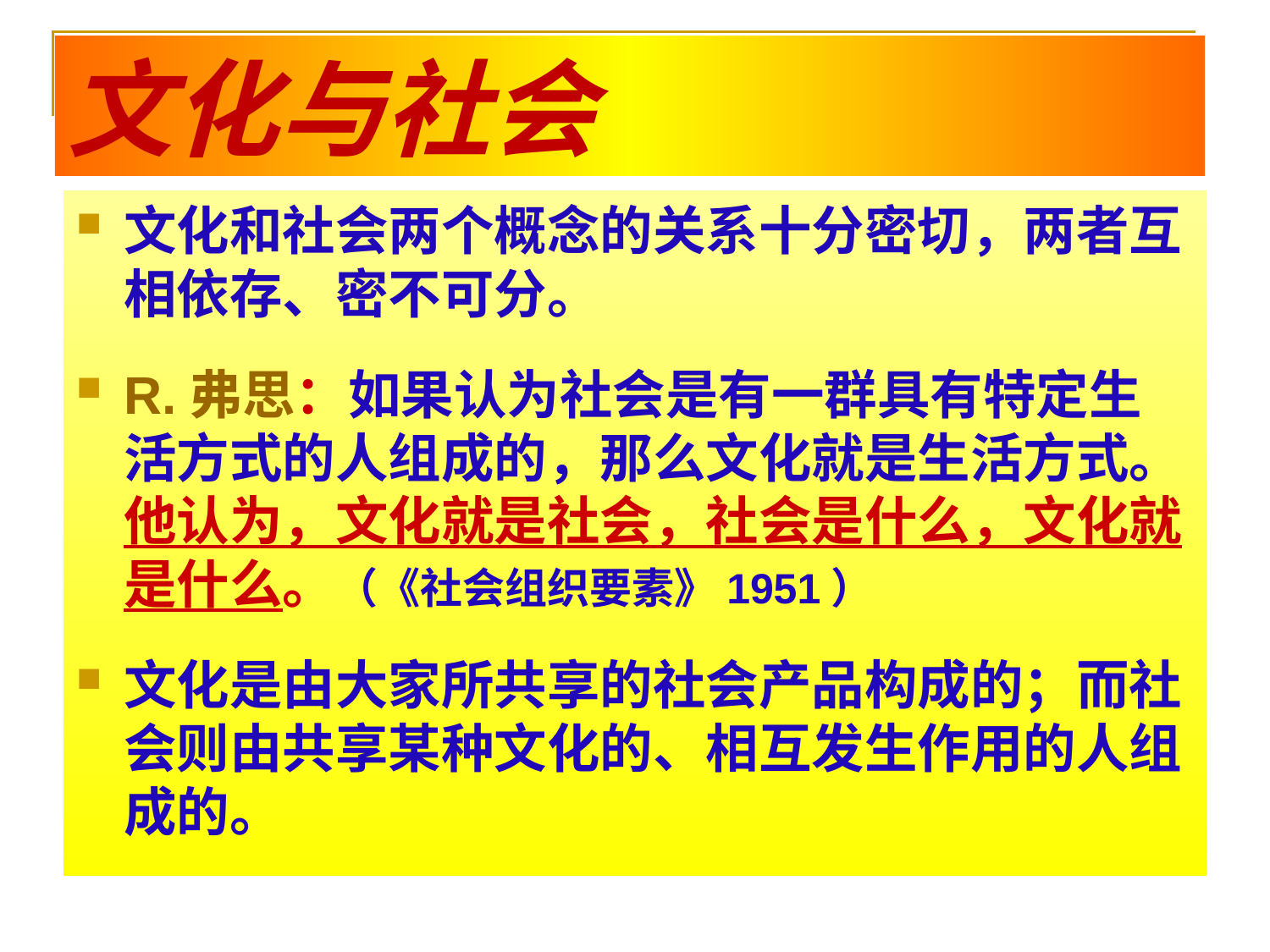

# 文化与社会
文化和社会两个概念的关系十分密切，两者互相依存、密不可分。
R.弗思：如果认为社会是有一群具有特定生活方式的人组成的，那么文化就是生活方式。他认为，文化就是社会，社会是什么，文化就是什么。（《社会组织要素》1951）
文化是由大家所共享的社会产品构成的；而社会则由共享某种文化的、相互发生作用的人组成的。

45